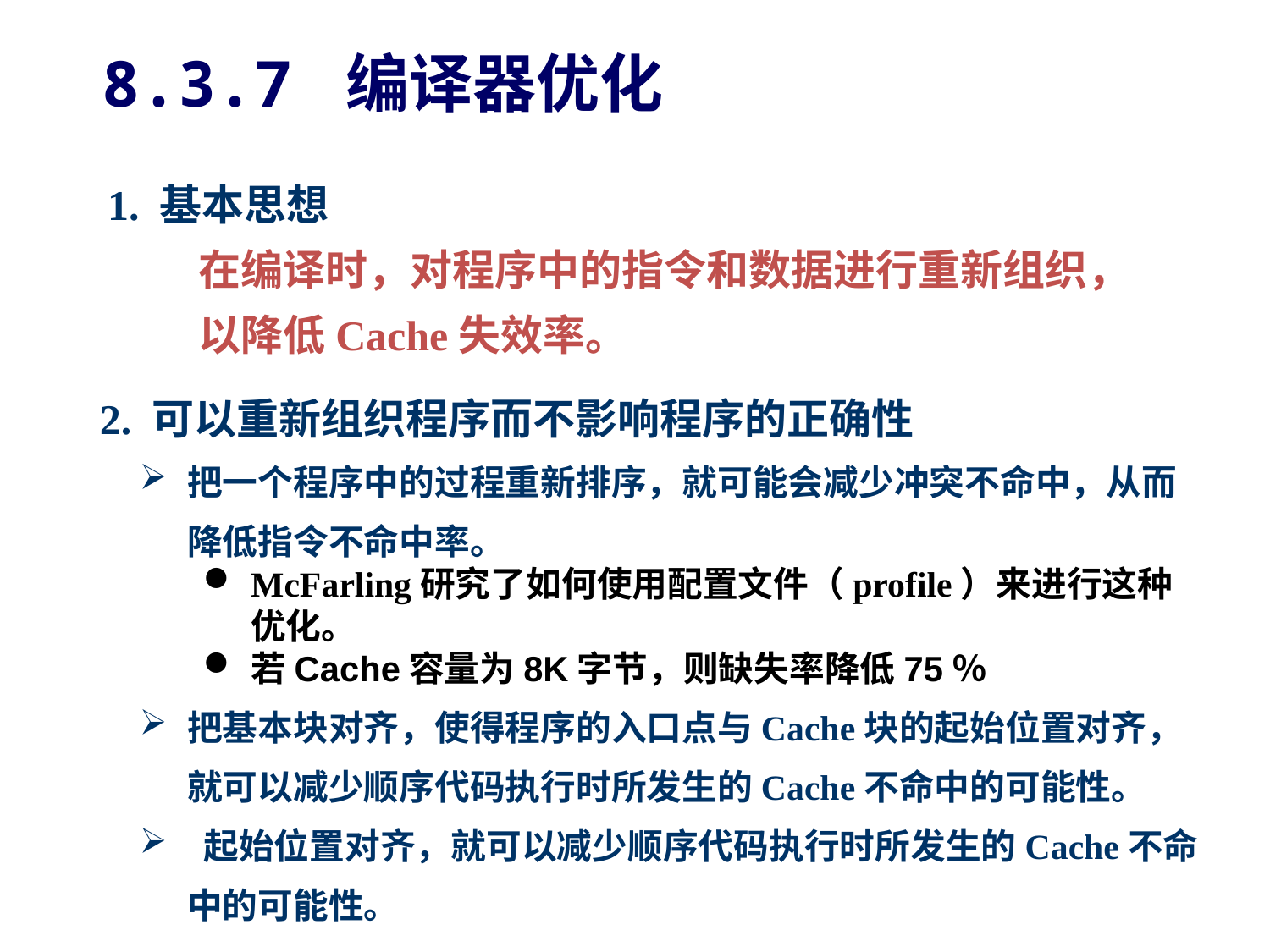

8.3.7 编译器优化
1. 基本思想
在编译时，对程序中的指令和数据进行重新组织，以降低Cache失效率。
2. 可以重新组织程序而不影响程序的正确性
把一个程序中的过程重新排序，就可能会减少冲突不命中，从而降低指令不命中率。
McFarling研究了如何使用配置文件（profile）来进行这种优化。
若Cache容量为8K字节，则缺失率降低75％
把基本块对齐，使得程序的入口点与Cache块的起始位置对齐，就可以减少顺序代码执行时所发生的Cache不命中的可能性。
 起始位置对齐，就可以减少顺序代码执行时所发生的Cache不命中的可能性。